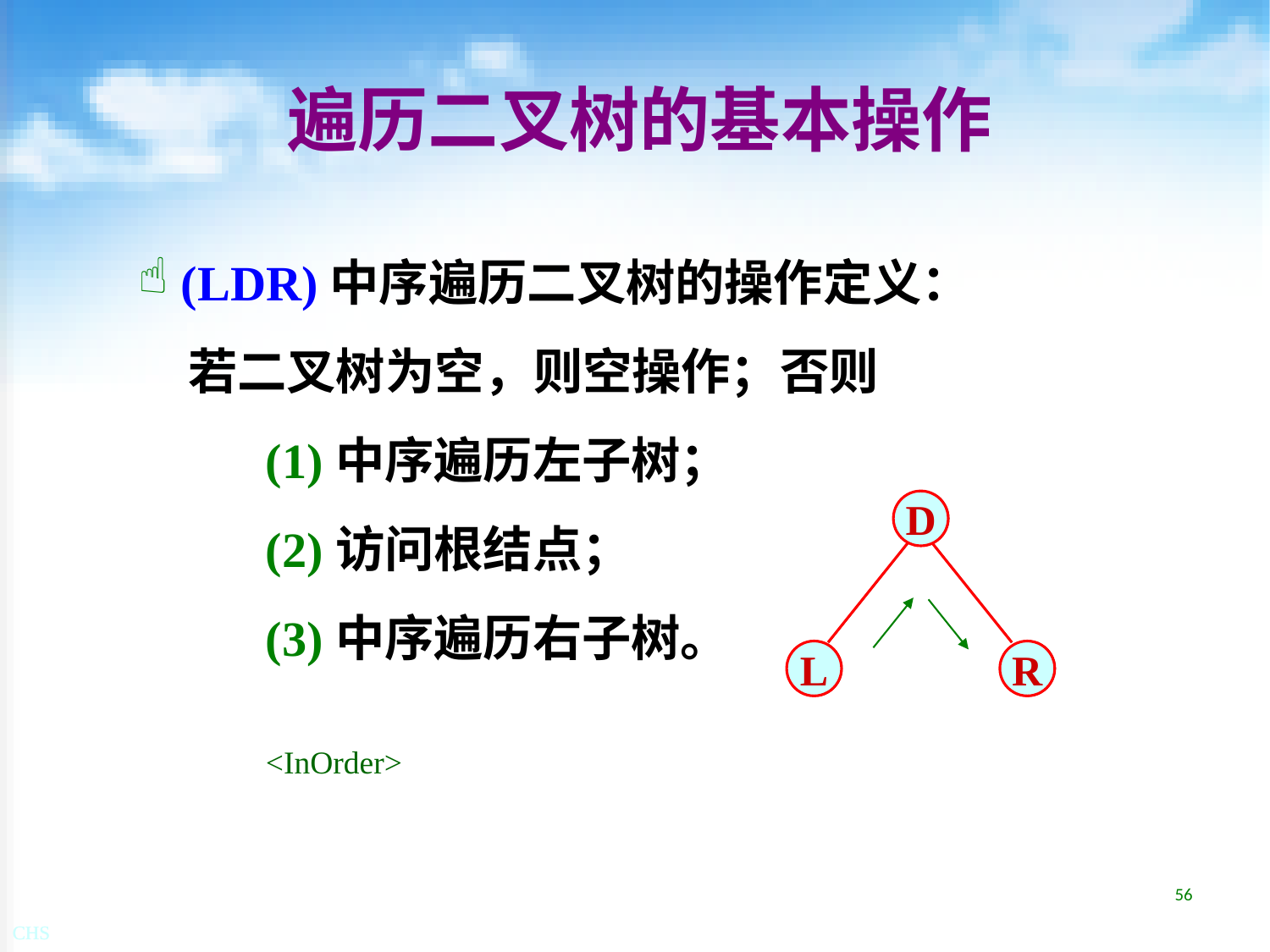

# 遍历二叉树的基本操作
 (LDR)中序遍历二叉树的操作定义：
　若二叉树为空，则空操作；否则
	(1)中序遍历左子树；
	(2)访问根结点；
	(3)中序遍历右子树。

	<InOrder>
D
D

L
L
R
R
56